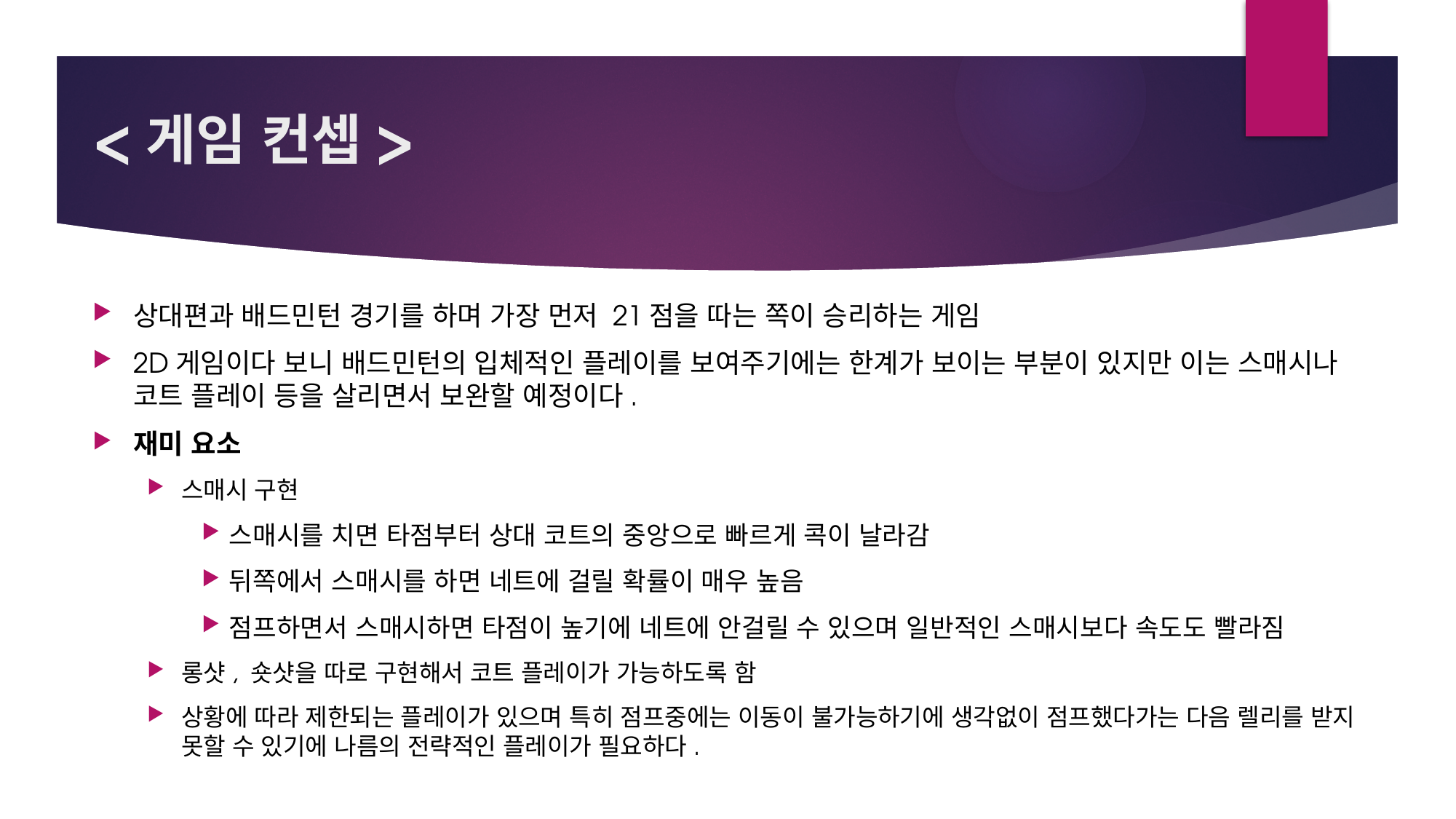

# <게임 컨셉>
상대편과 배드민턴 경기를 하며 가장 먼저 21점을 따는 쪽이 승리하는 게임
2D게임이다 보니 배드민턴의 입체적인 플레이를 보여주기에는 한계가 보이는 부분이 있지만 이는 스매시나 코트 플레이 등을 살리면서 보완할 예정이다.
재미 요소
스매시 구현
스매시를 치면 타점부터 상대 코트의 중앙으로 빠르게 콕이 날라감
뒤쪽에서 스매시를 하면 네트에 걸릴 확률이 매우 높음
점프하면서 스매시하면 타점이 높기에 네트에 안걸릴 수 있으며 일반적인 스매시보다 속도도 빨라짐
롱샷, 숏샷을 따로 구현해서 코트 플레이가 가능하도록 함
상황에 따라 제한되는 플레이가 있으며 특히 점프중에는 이동이 불가능하기에 생각없이 점프했다가는 다음 렐리를 받지 못할 수 있기에 나름의 전략적인 플레이가 필요하다.